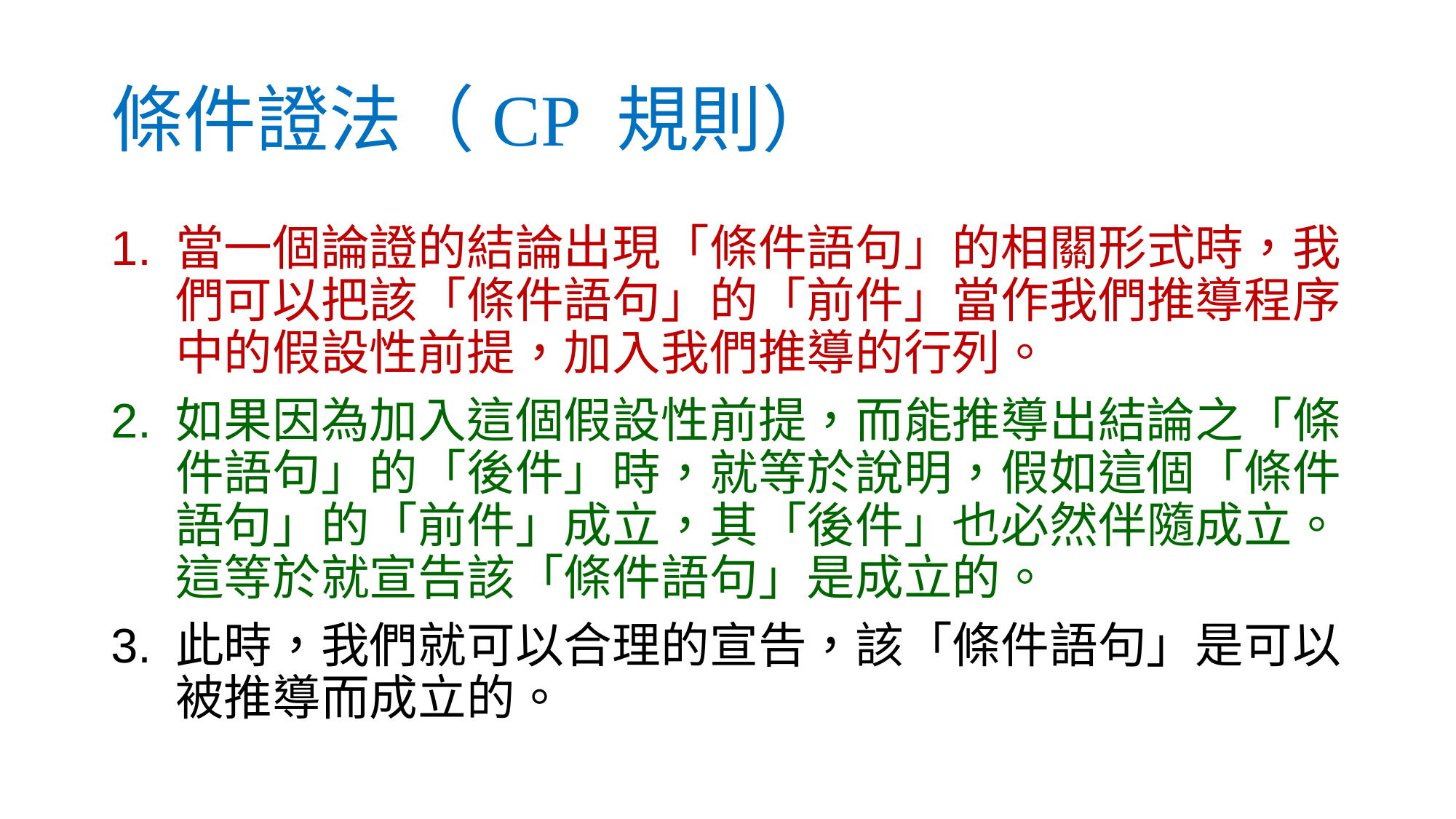

# 條件證法（CP 規則）
當一個論證的結論出現「條件語句」的相關形式時，我們可以把該「條件語句」的「前件」當作我們推導程序中的假設性前提，加入我們推導的行列。
如果因為加入這個假設性前提，而能推導出結論之「條件語句」的「後件」時，就等於說明，假如這個「條件語句」的「前件」成立，其「後件」也必然伴隨成立。這等於就宣告該「條件語句」是成立的。
此時，我們就可以合理的宣告，該「條件語句」是可以被推導而成立的。